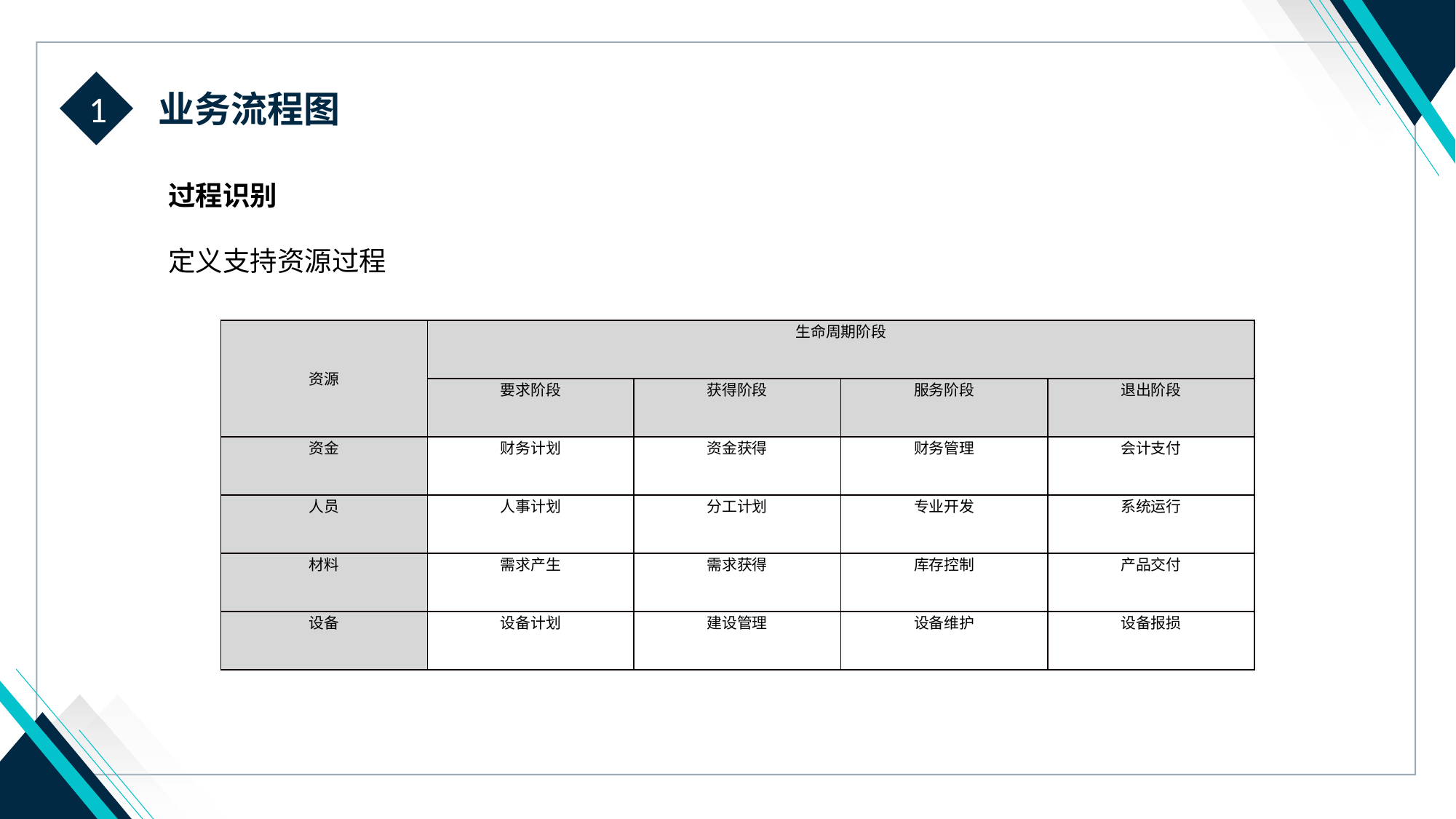

1
业务流程图
过程识别

定义支持资源过程

| 资源 | 生命周期阶段 |  |  |  |
| --- | --- | --- | --- | --- |
|  | 要求阶段 | 获得阶段 | 服务阶段 | 退出阶段 |
| 资金 | 财务计划 | 资金获得 | 财务管理 | 会计支付 |
| 人员 | 人事计划 | 分工计划 | 专业开发 | 系统运行 |
| 材料 | 需求产生 | 需求获得 | 库存控制 | 产品交付 |
| 设备 | 设备计划 | 建设管理 | 设备维护 | 设备报损 |